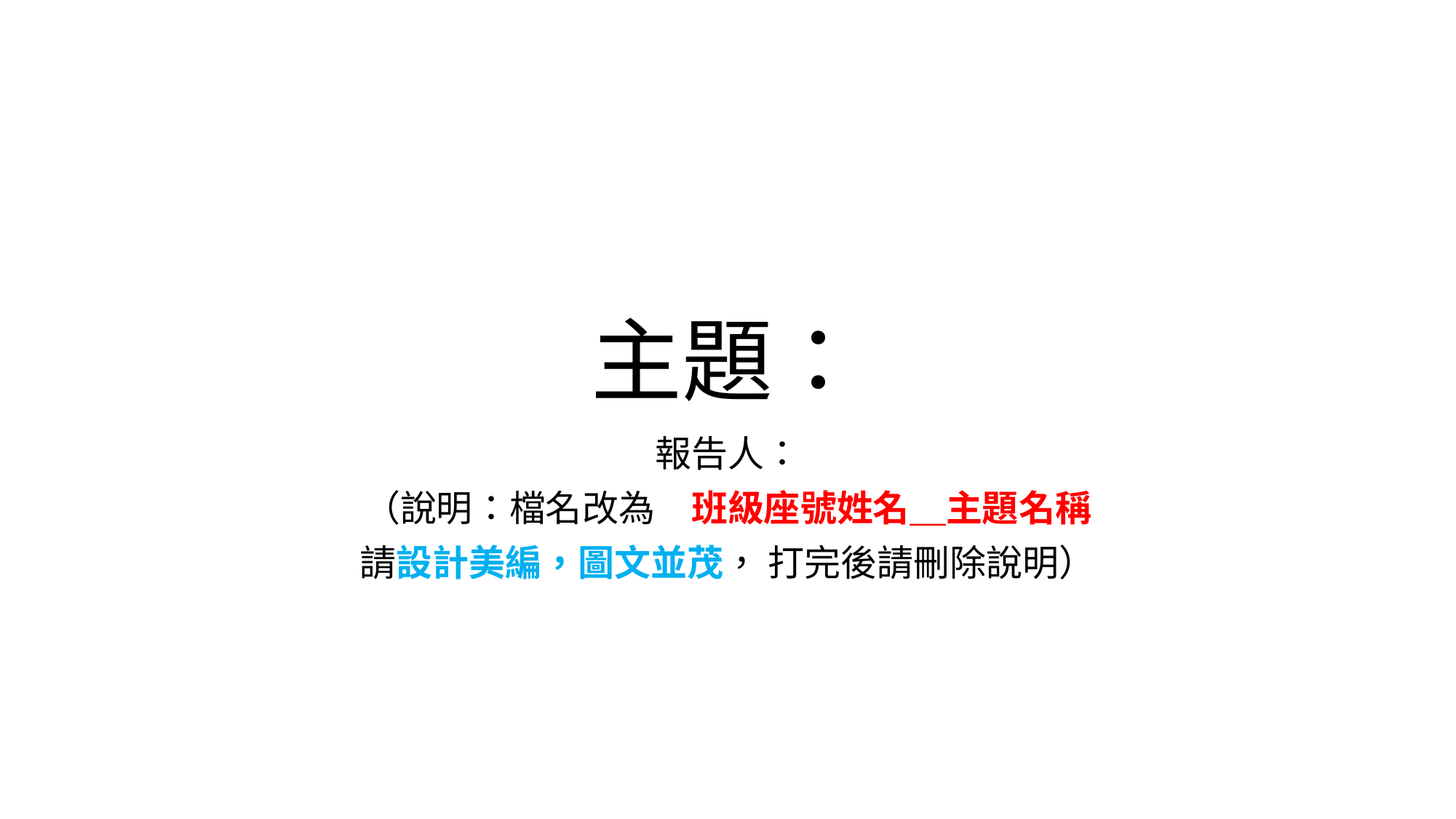

# 主題：
報告人：
（說明：檔名改為　班級座號姓名＿主題名稱
請設計美編，圖文並茂， 打完後請刪除說明）